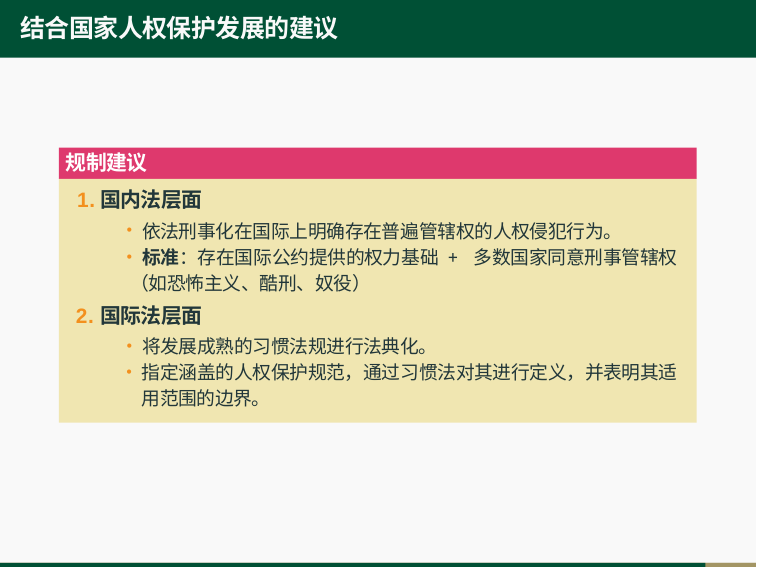

# 结合国家人权保护发展的建议
规制建议
国内法层面
依法刑事化在国际上明确存在普遍管辖权的人权侵犯行为。
标准：存在国际公约提供的权力基础 + 多数国家同意刑事管辖权
（如恐怖主义、酷刑、奴役）
国际法层面
将发展成熟的习惯法规进行法典化。
指定涵盖的人权保护规范，通过习惯法对其进行定义，并表明其适用范围的边界。